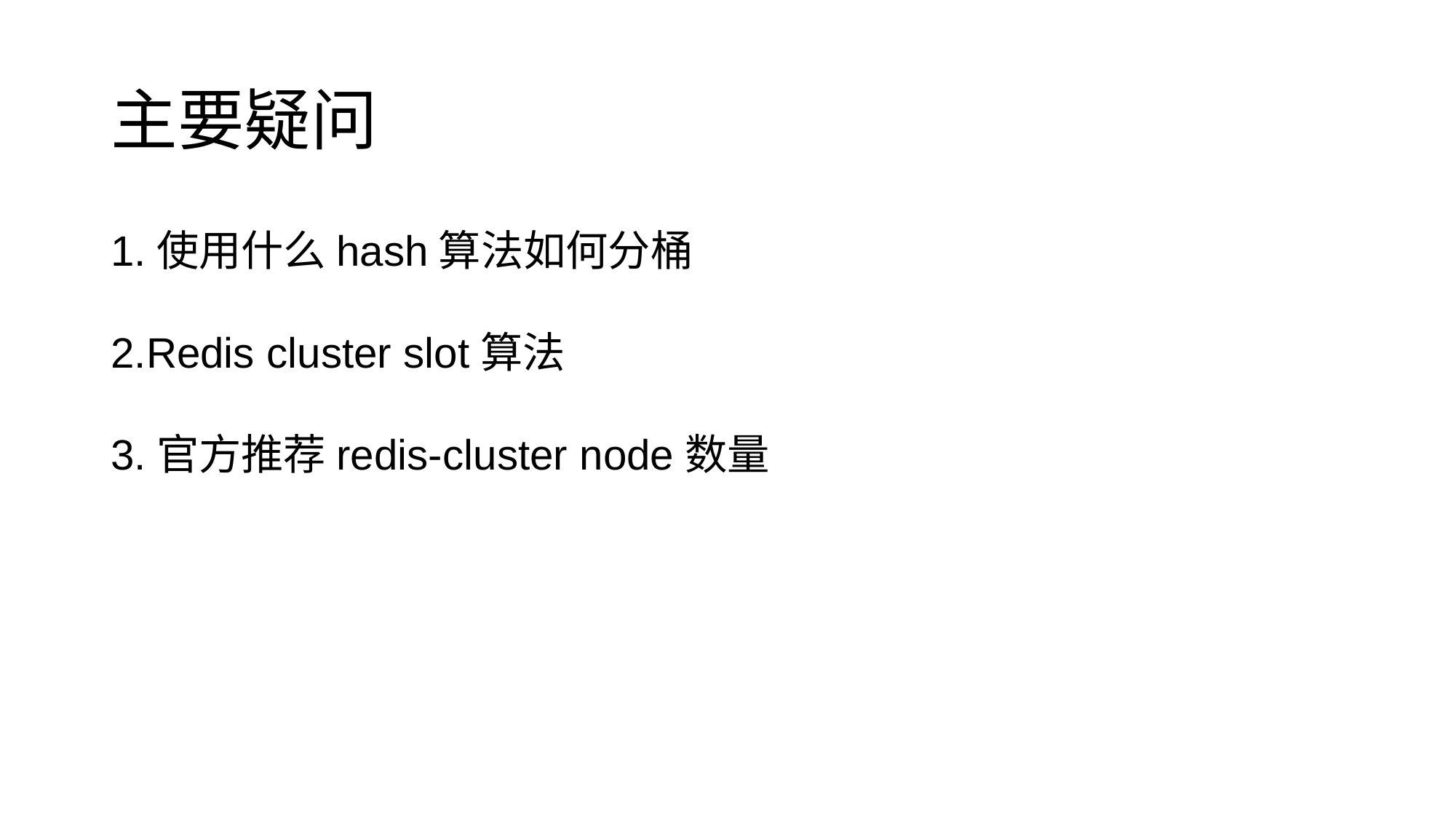

# 主要疑问
1.使用什么hash算法如何分桶

2.Redis cluster slot算法

3.官方推荐redis-cluster node数量